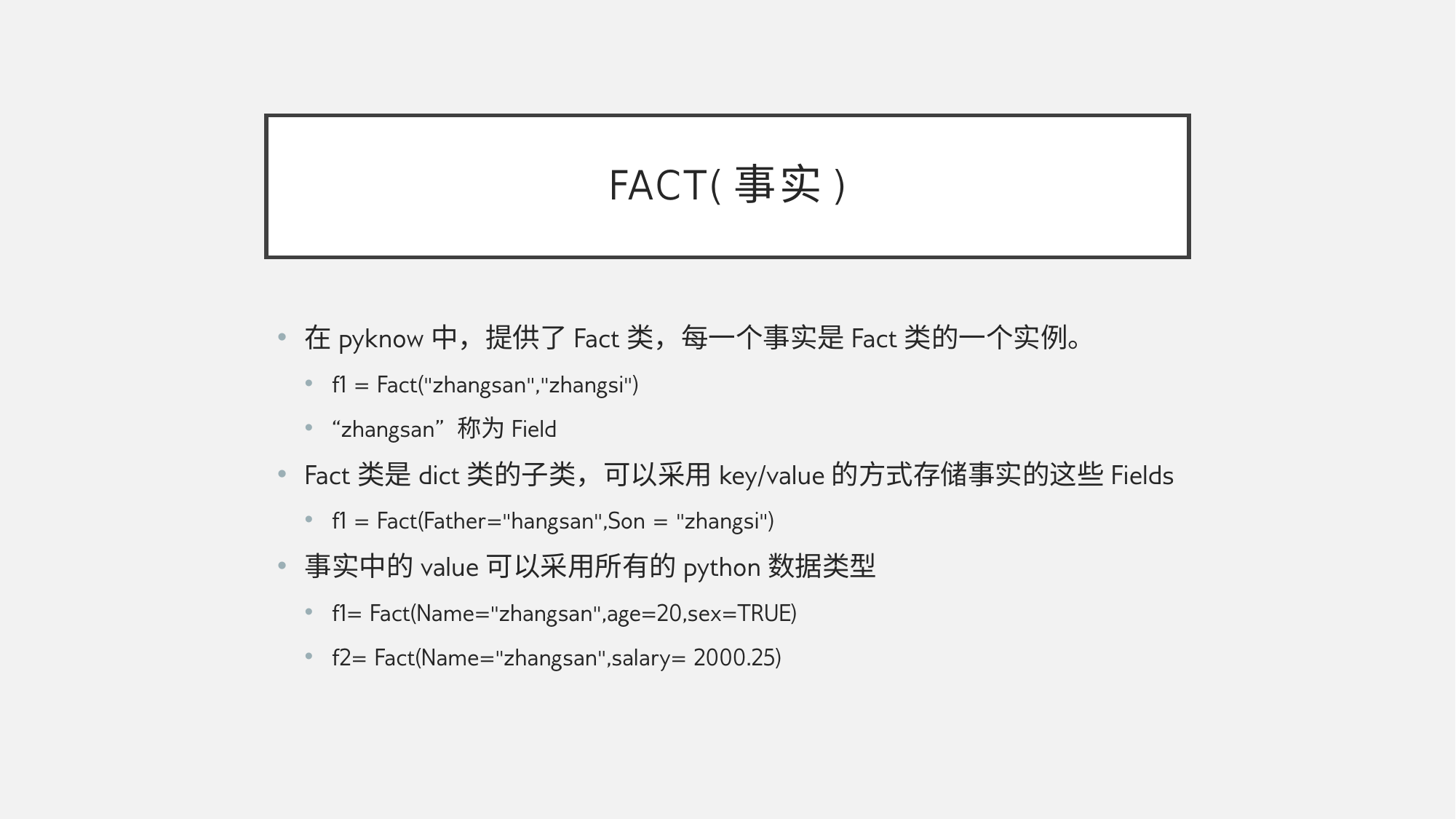

# Fact(事实)
在pyknow中，提供了Fact类，每一个事实是Fact类的一个实例。
f1 = Fact("zhangsan","zhangsi")
“zhangsan” 称为Field
Fact类是dict类的子类，可以采用key/value的方式存储事实的这些Fields
f1 = Fact(Father="hangsan",Son = "zhangsi")
事实中的value可以采用所有的python数据类型
f1= Fact(Name="zhangsan",age=20,sex=TRUE)
f2= Fact(Name="zhangsan",salary= 2000.25)